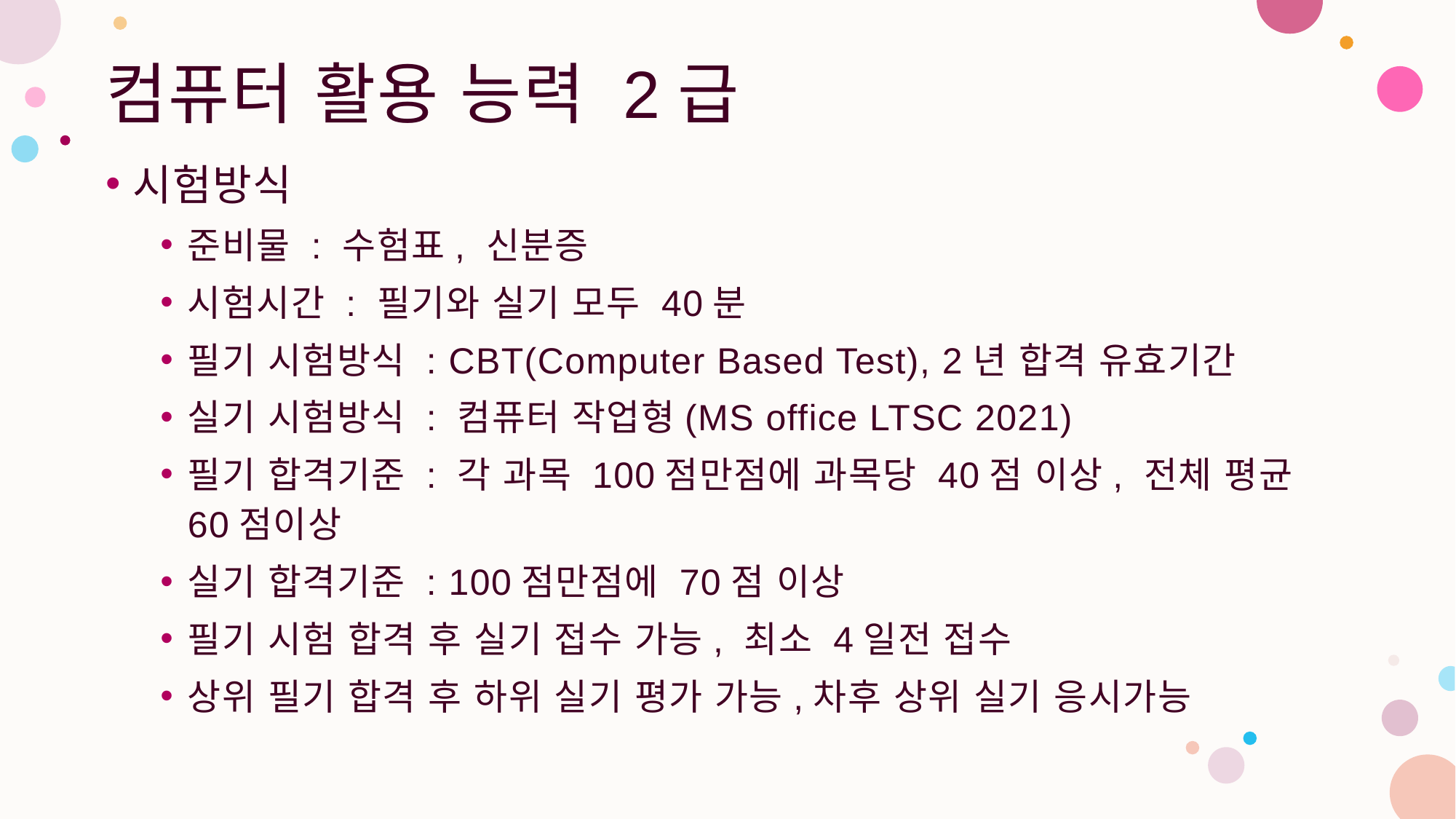

# 컴퓨터 활용 능력 2급
시험방식
준비물 : 수험표, 신분증
시험시간 : 필기와 실기 모두 40분
필기 시험방식 : CBT(Computer Based Test), 2년 합격 유효기간
실기 시험방식 : 컴퓨터 작업형(MS office LTSC 2021)
필기 합격기준 : 각 과목 100점만점에 과목당 40점 이상, 전체 평균 60점이상
실기 합격기준 : 100점만점에 70점 이상
필기 시험 합격 후 실기 접수 가능, 최소 4일전 접수
상위 필기 합격 후 하위 실기 평가 가능,차후 상위 실기 응시가능